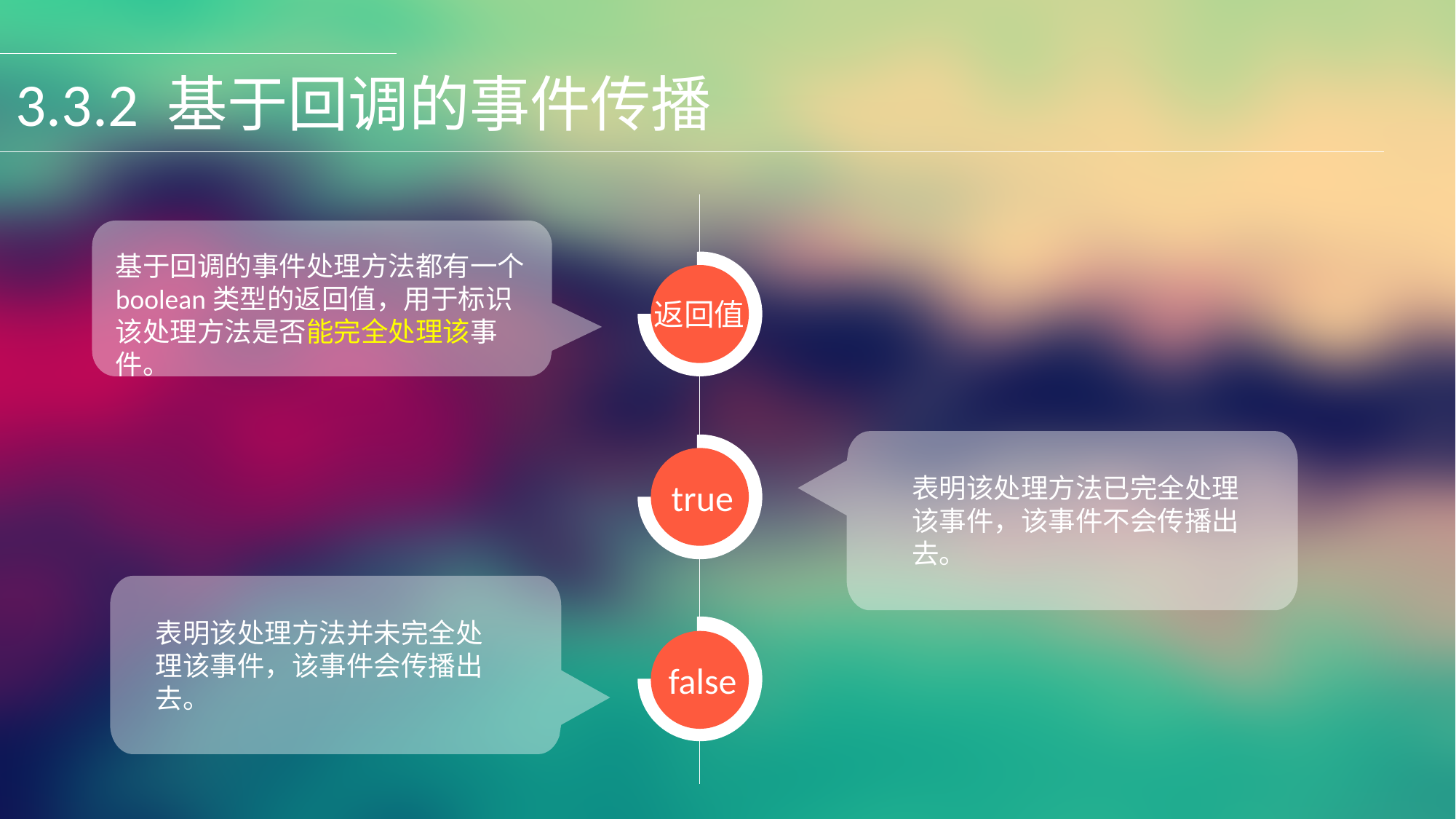

3.3.2 基于回调的事件传播
基于回调的事件处理方法都有一个boolean类型的返回值，用于标识该处理方法是否能完全处理该事件。

返回值

表明该处理方法已完全处理该事件，该事件不会传播出去。
true
表明该处理方法并未完全处理该事件，该事件会传播出去。

false